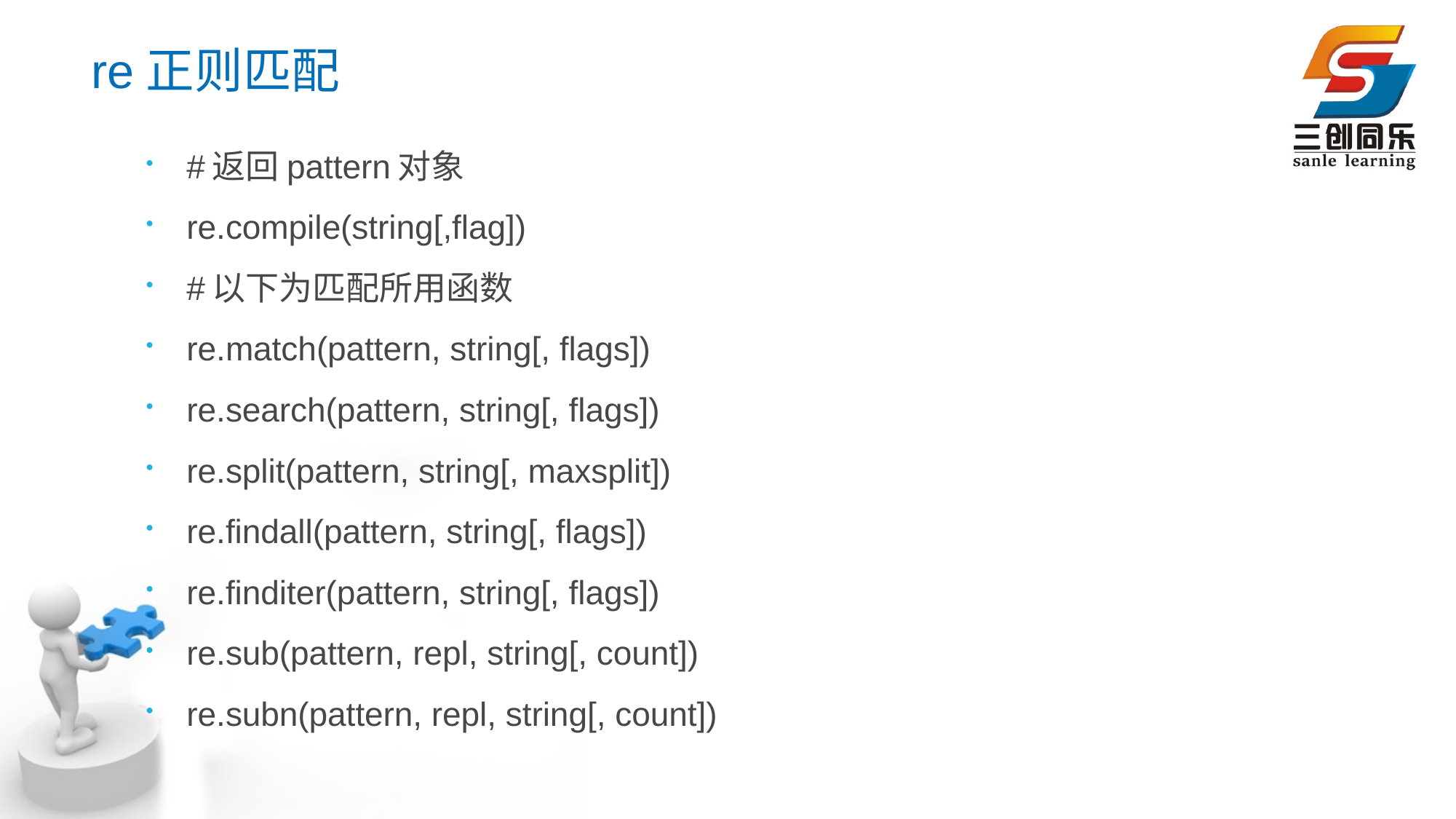

# re正则匹配
#返回pattern对象
re.compile(string[,flag])
#以下为匹配所用函数
re.match(pattern, string[, flags])
re.search(pattern, string[, flags])
re.split(pattern, string[, maxsplit])
re.findall(pattern, string[, flags])
re.finditer(pattern, string[, flags])
re.sub(pattern, repl, string[, count])
re.subn(pattern, repl, string[, count])